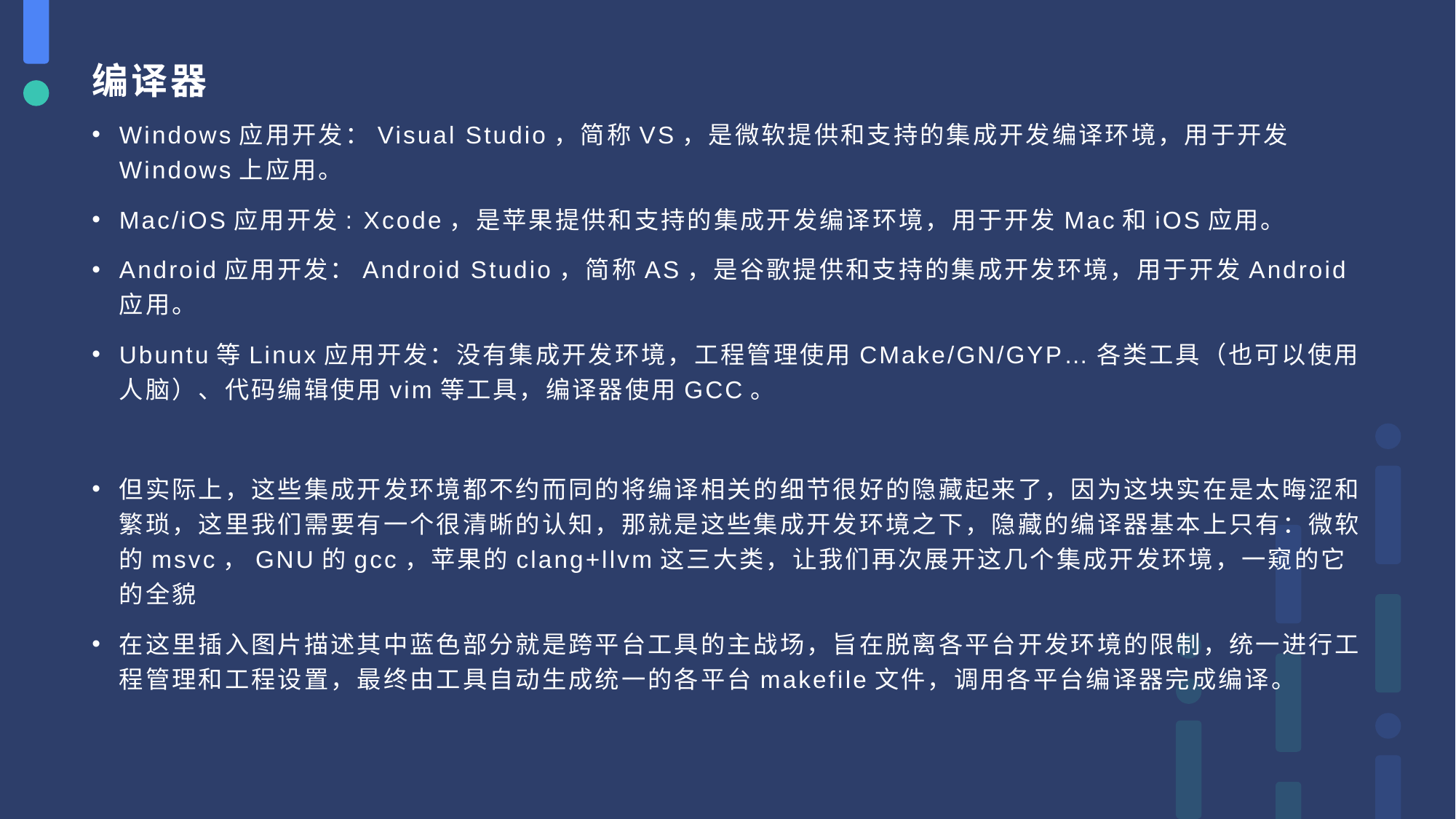

# 编译器
Windows应用开发：Visual Studio，简称VS，是微软提供和支持的集成开发编译环境，用于开发Windows上应用。
Mac/iOS应用开发: Xcode，是苹果提供和支持的集成开发编译环境，用于开发Mac和iOS应用。
Android应用开发：Android Studio，简称AS，是谷歌提供和支持的集成开发环境，用于开发Android应用。
Ubuntu等Linux应用开发：没有集成开发环境，工程管理使用CMake/GN/GYP…各类工具（也可以使用人脑）、代码编辑使用vim等工具，编译器使用GCC。

但实际上，这些集成开发环境都不约而同的将编译相关的细节很好的隐藏起来了，因为这块实在是太晦涩和繁琐，这里我们需要有一个很清晰的认知，那就是这些集成开发环境之下，隐藏的编译器基本上只有：微软的msvc，GNU的gcc，苹果的clang+llvm这三大类，让我们再次展开这几个集成开发环境，一窥的它的全貌
在这里插入图片描述其中蓝色部分就是跨平台工具的主战场，旨在脱离各平台开发环境的限制，统一进行工程管理和工程设置，最终由工具自动生成统一的各平台makefile文件，调用各平台编译器完成编译。

4